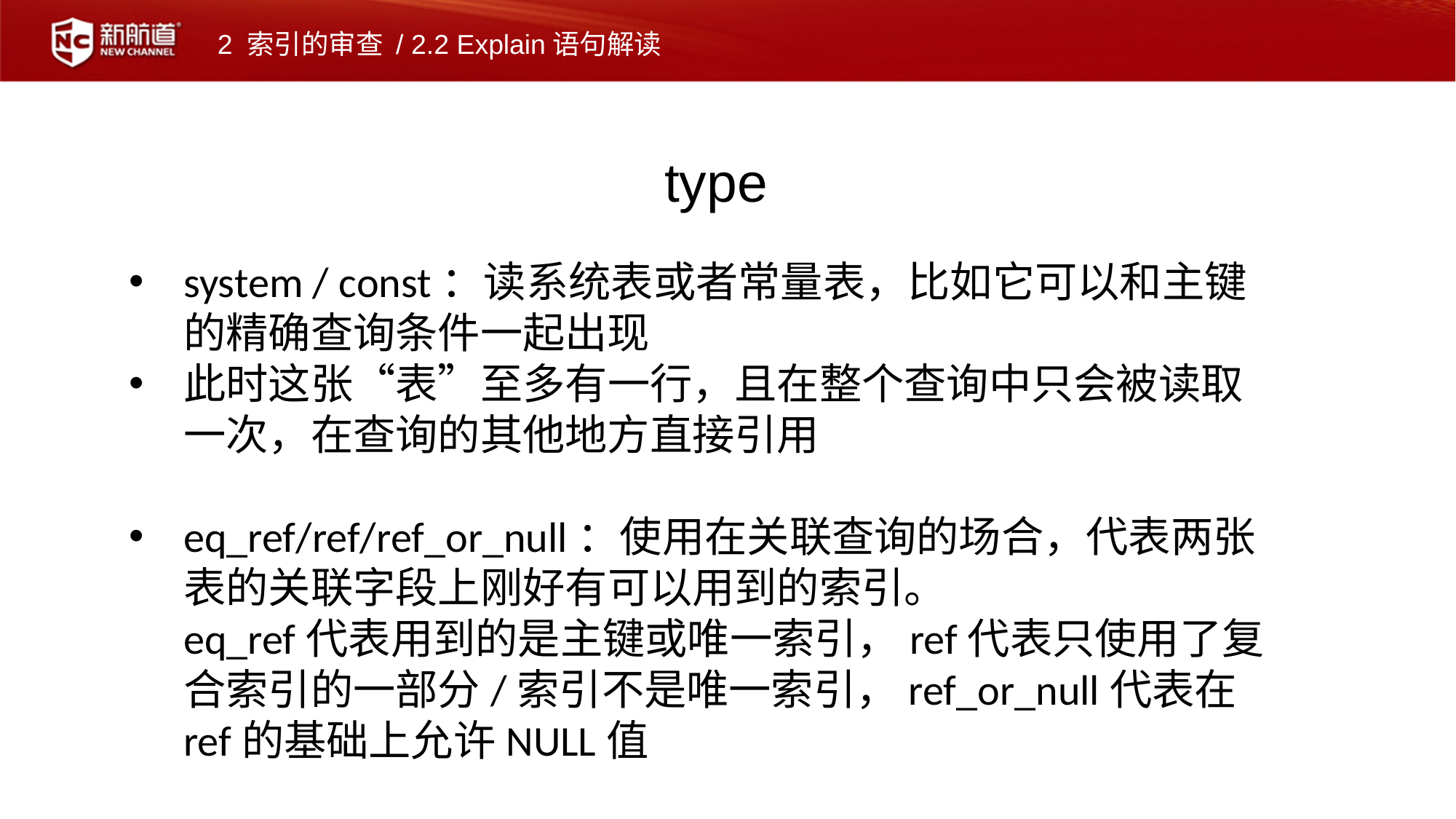

2 索引的审查 / 2.2 Explain语句解读

type
system / const：读系统表或者常量表，比如它可以和主键的精确查询条件一起出现
此时这张“表”至多有一行，且在整个查询中只会被读取一次，在查询的其他地方直接引用

eq_ref/ref/ref_or_null：使用在关联查询的场合，代表两张表的关联字段上刚好有可以用到的索引。
eq_ref代表用到的是主键或唯一索引，ref代表只使用了复合索引的一部分/索引不是唯一索引，ref_or_null代表在ref的基础上允许NULL值